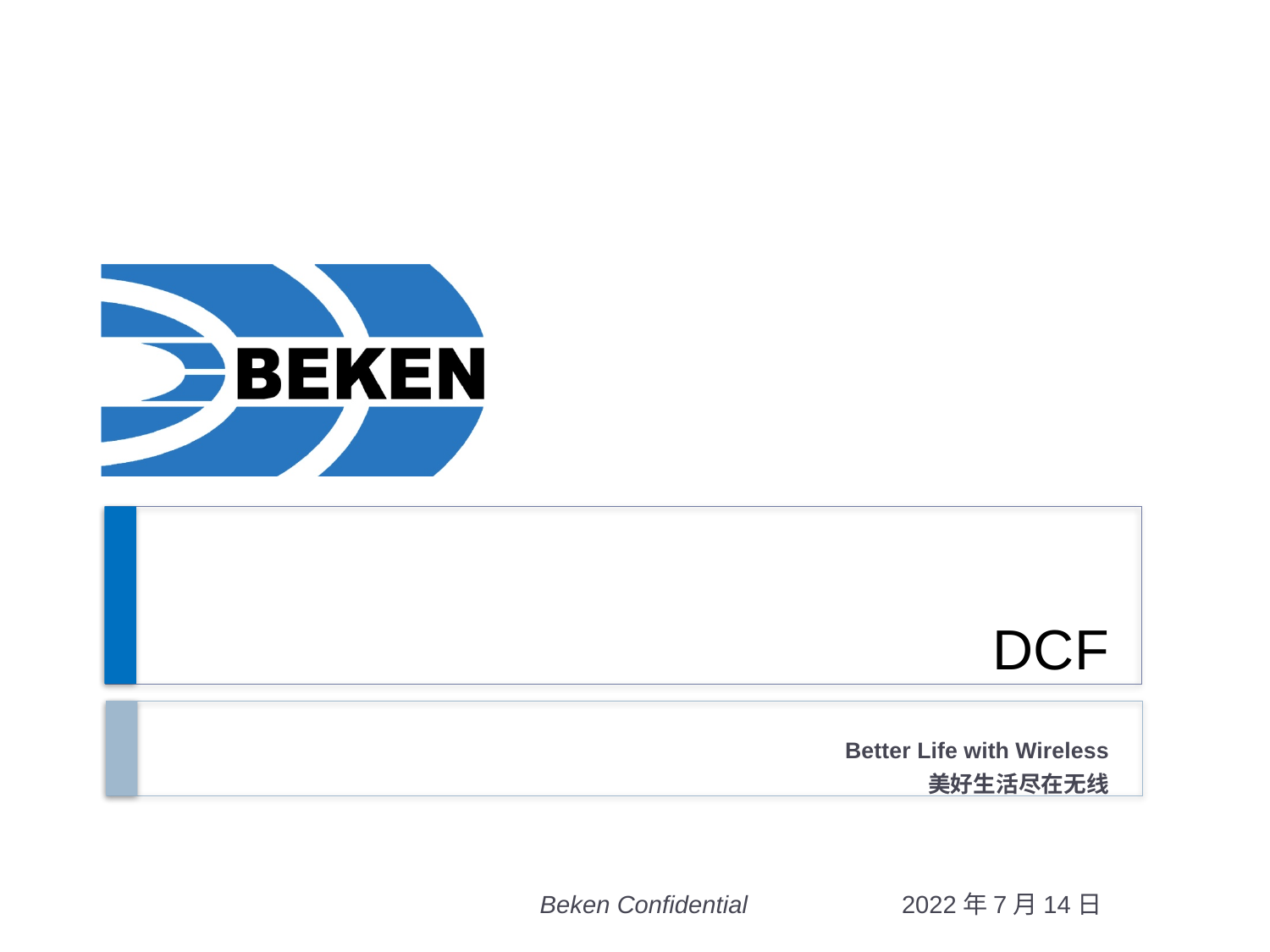

# DCF
Better Life with Wireless
美好生活尽在无线
Beken Confidential
2022年7月14日